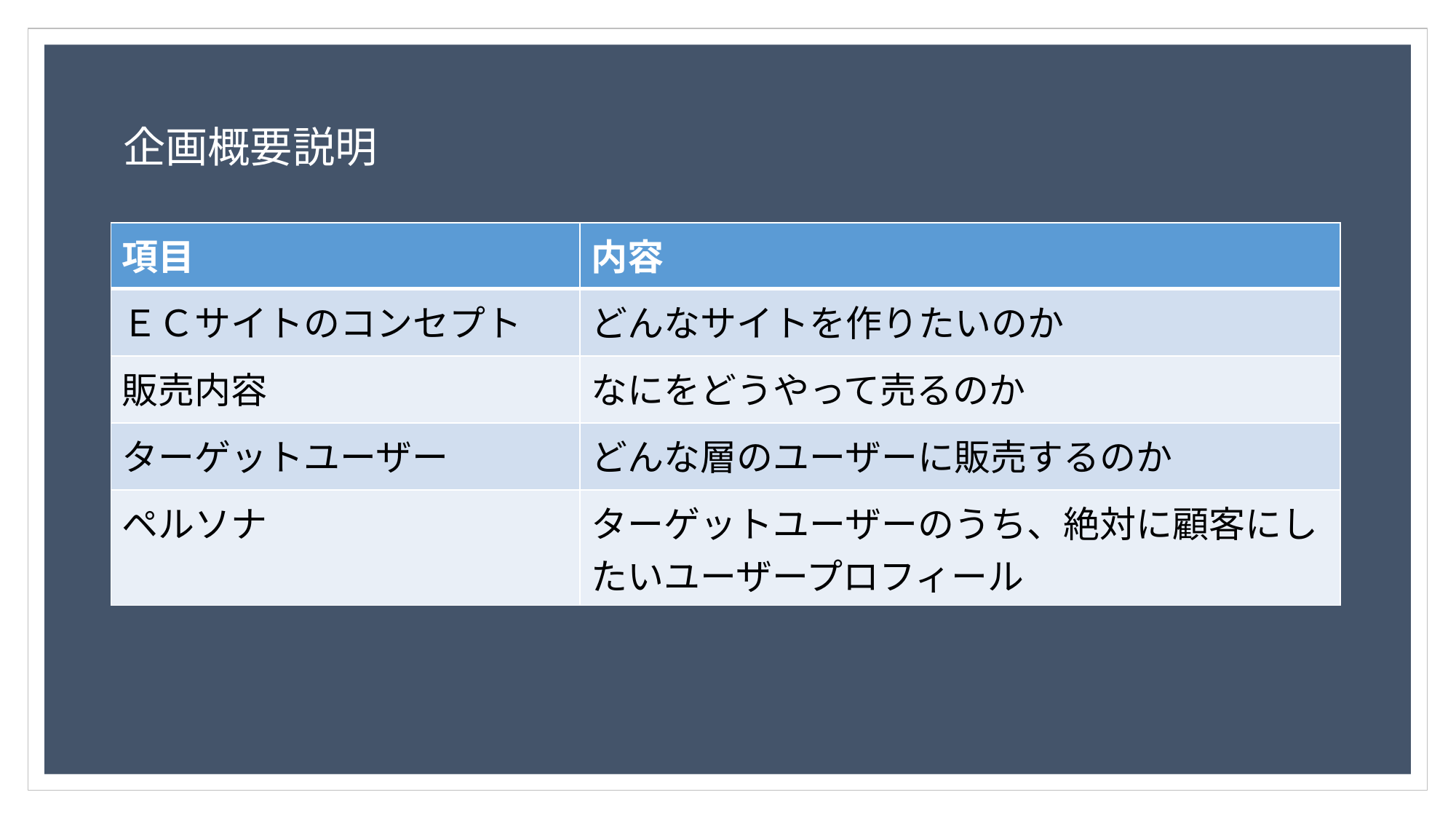

企画概要説明
| 項目 | 内容 |
| --- | --- |
| ＥＣサイトのコンセプト | どんなサイトを作りたいのか |
| 販売内容 | なにをどうやって売るのか |
| ターゲットユーザー | どんな層のユーザーに販売するのか |
| ペルソナ | ターゲットユーザーのうち、絶対に顧客にしたいユーザープロフィール |